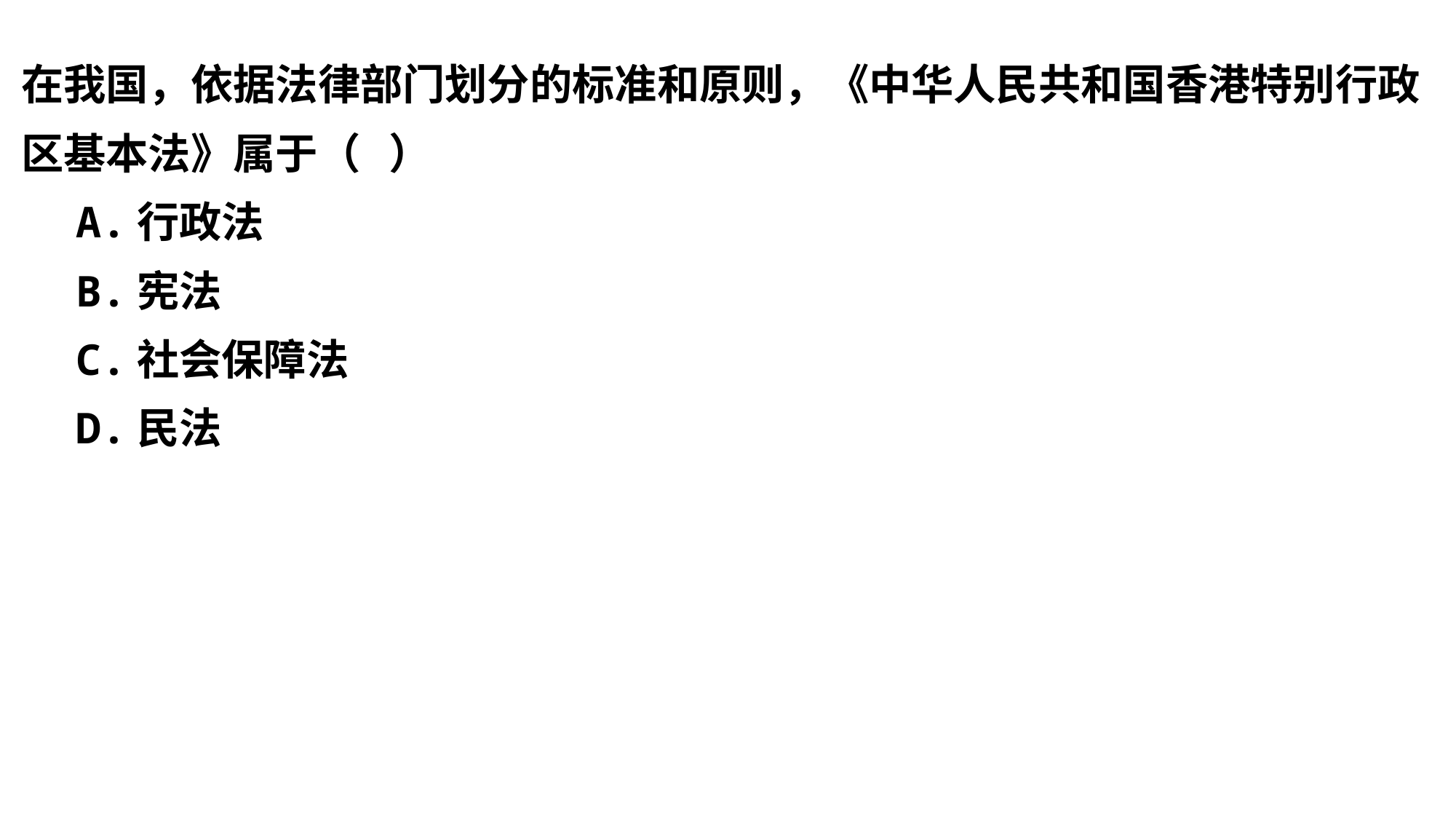

在我国，依据法律部门划分的标准和原则，《中华人民共和国香港特别行政区基本法》属于（   ）
A.行政法
B.宪法
C.社会保障法
D.民法